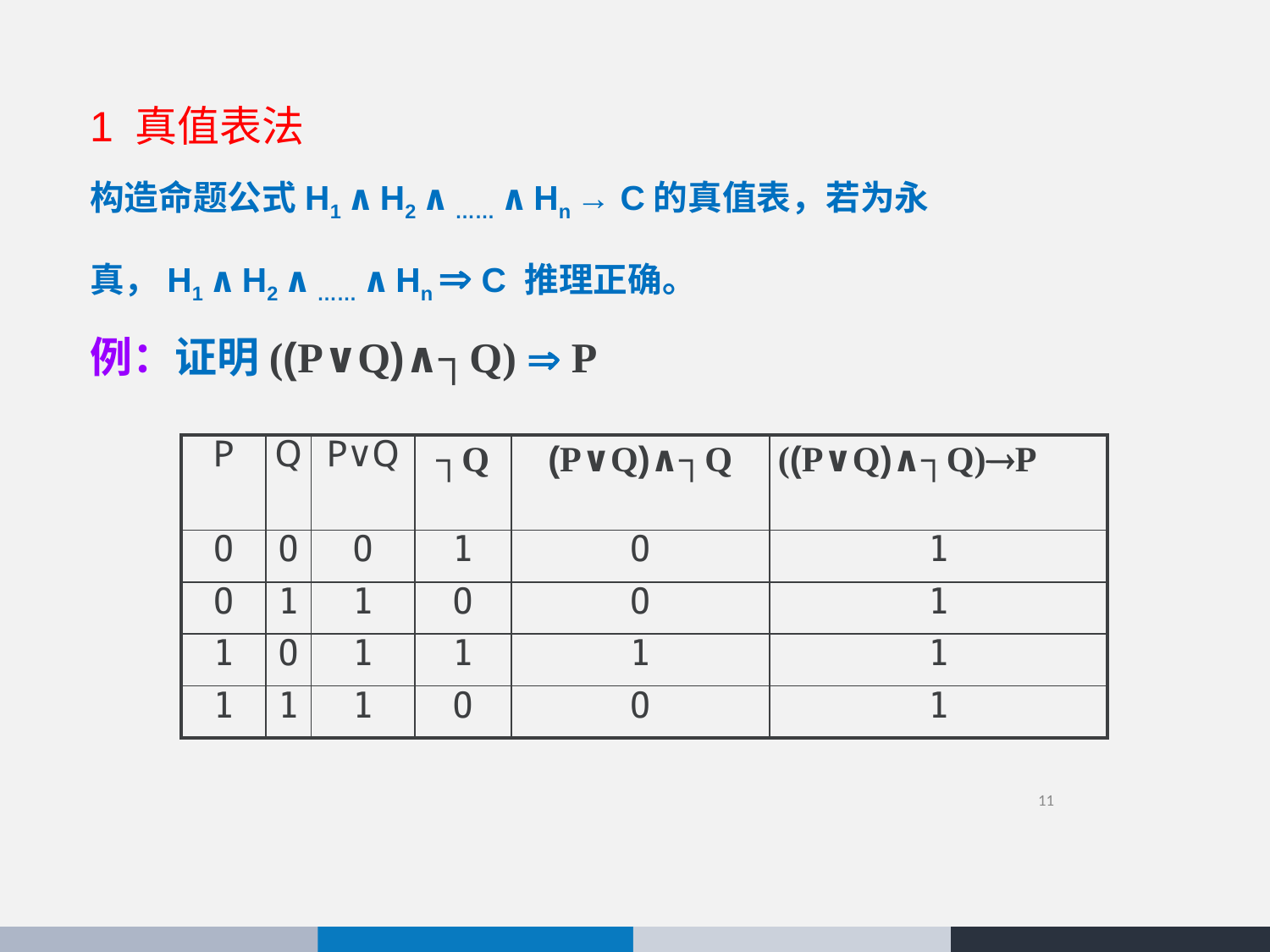

# 1 真值表法
构造命题公式H1 ∧ H2 ∧ …… ∧ Hn → C的真值表，若为永
真，H1 ∧ H2 ∧ …… ∧ Hn ⇒ C 推理正确。
例：证明((P∨Q)∧┐Q) ⇒ P

| P | Q | P∨Q | ┐Q | (P∨Q)∧┐Q | ((P∨Q)∧┐Q)→P |
| --- | --- | --- | --- | --- | --- |
| 0 | 0 | 0 | 1 | 0 | 1 |
| 0 | 1 | 1 | 0 | 0 | 1 |
| 1 | 0 | 1 | 1 | 1 | 1 |
| 1 | 1 | 1 | 0 | 0 | 1 |
11